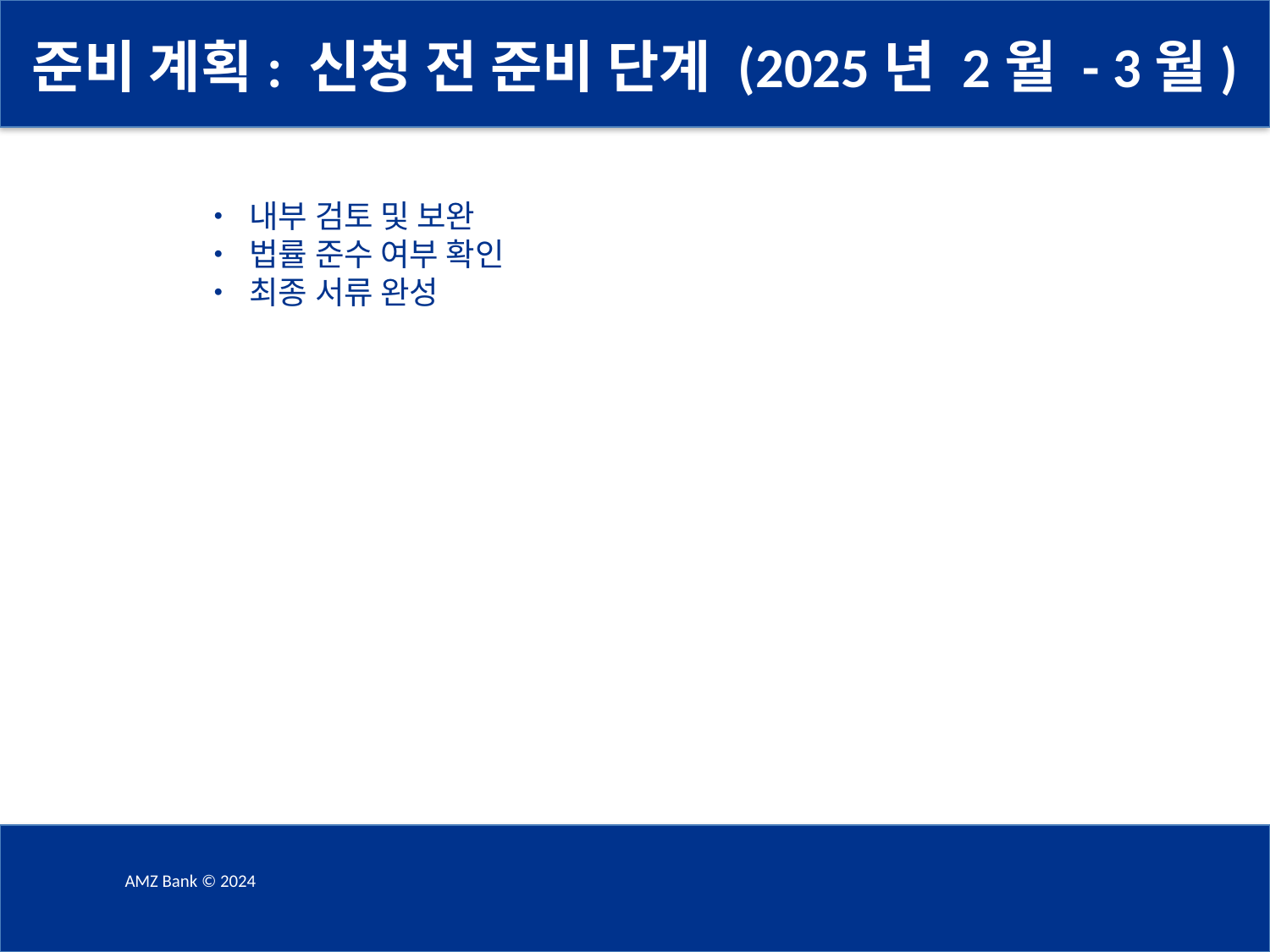

준비 계획: 신청 전 준비 단계 (2025년 2월 - 3월)
• 내부 검토 및 보완
• 법률 준수 여부 확인
• 최종 서류 완성

AMZ Bank © 2024